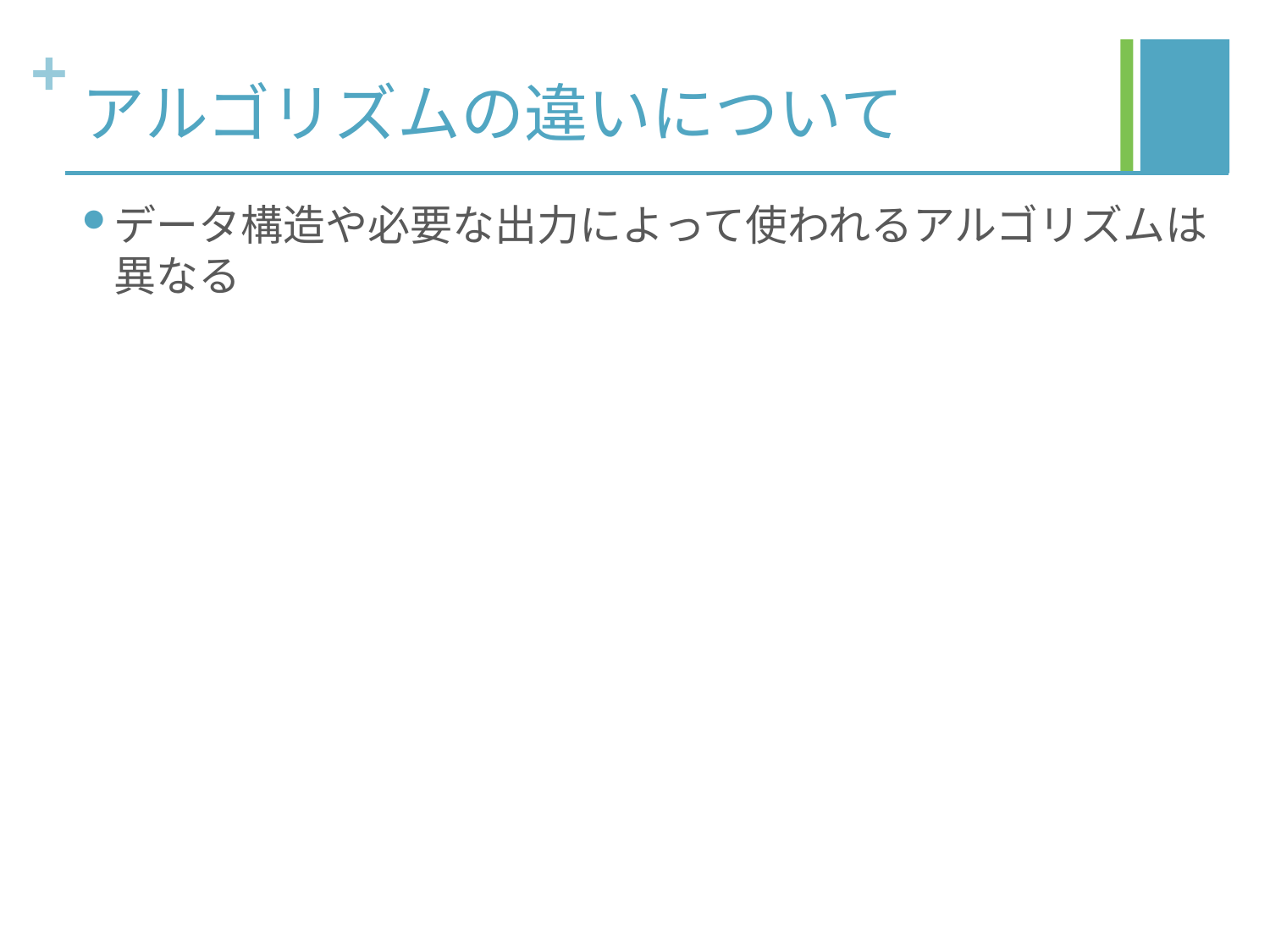

# アルゴリズムの違いについて
データ構造や必要な出力によって使われるアルゴリズムは異なる